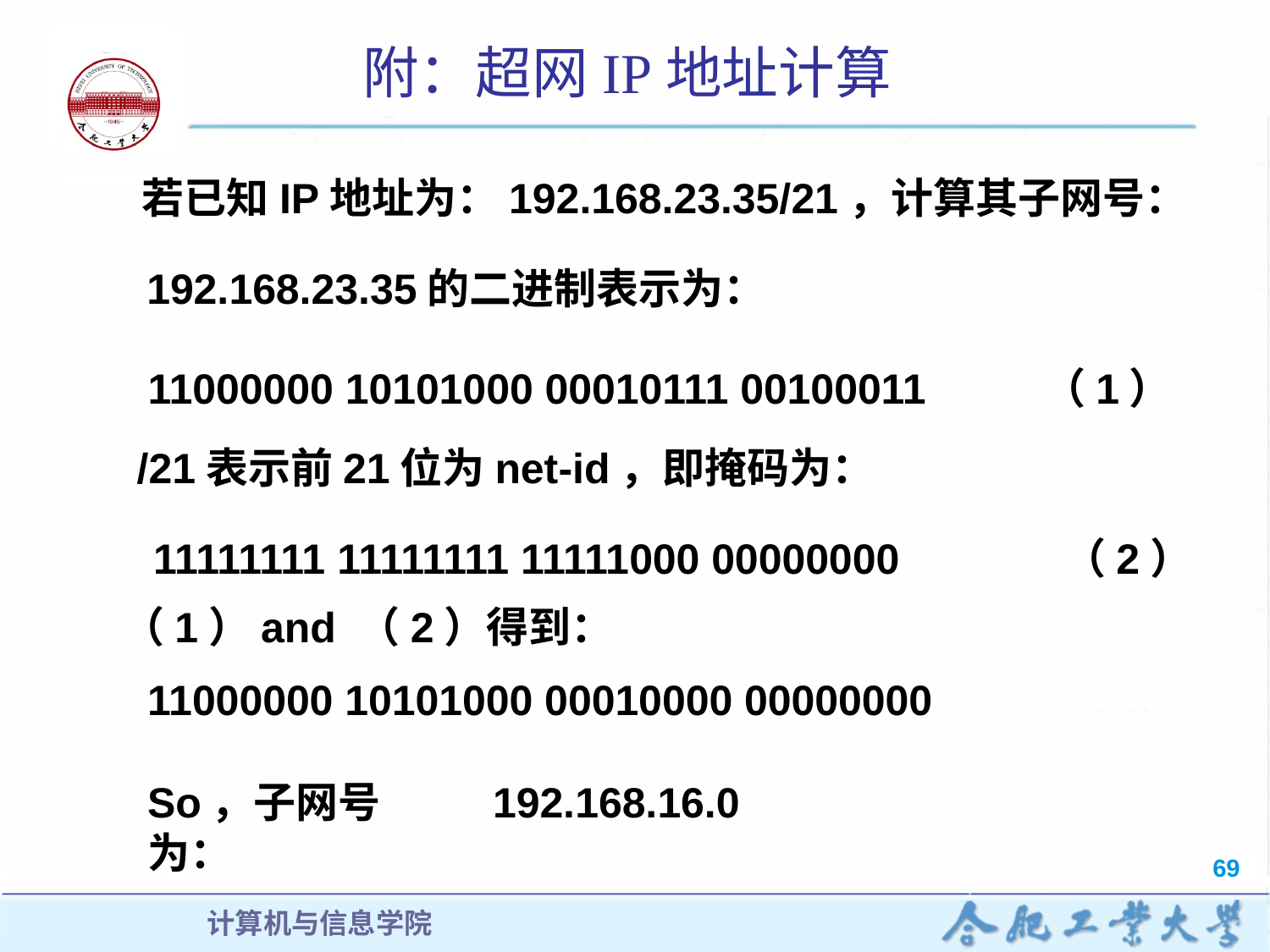

附：超网IP地址计算
若已知IP地址为：192.168.23.35/21，计算其子网号：
192.168.23.35的二进制表示为：
‭11000000 ‭10101000 ‭00010111‬ ‭00100011         （1）‬
/21表示前21位为net-id，即掩码为：
‭11111111 ‭11111111 ‭11111000‬ ‭00000000             （2）‬
（1）and （2）得到：
‭11000000 10101000 00010000 00000000‬
So，子网号为：
192.168.16.0